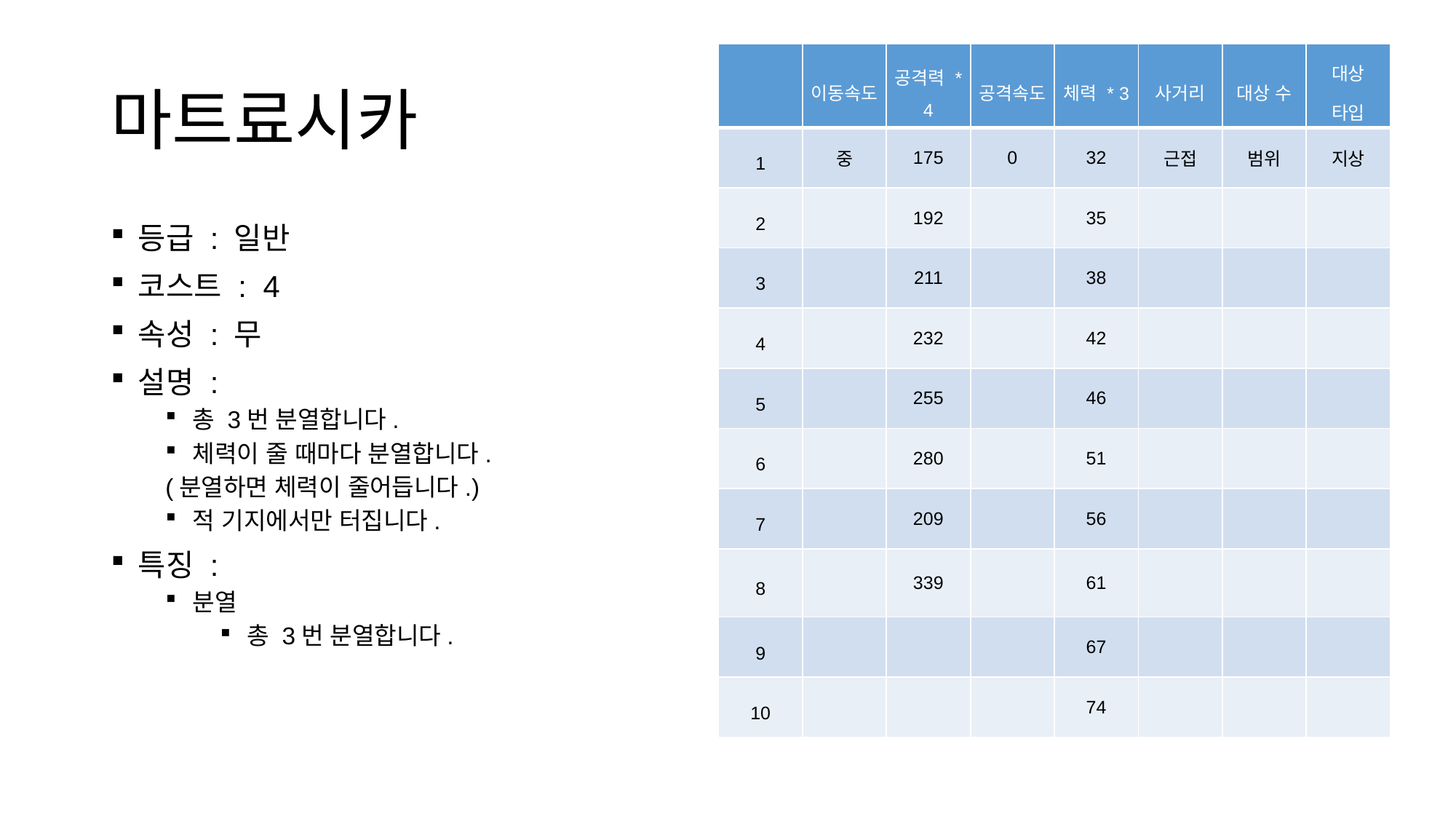

# 마트료시카
|  | 이동속도 | 공격력 \* 4 | 공격속도 | 체력 \* 3 | 사거리 | 대상 수 | 대상 타입 |
| --- | --- | --- | --- | --- | --- | --- | --- |
| 1 | 중 | 175 | 0 | 32 | 근접 | 범위 | 지상 |
| 2 |  | 192 |  | 35 |  |  |  |
| 3 |  | 211 |  | 38 |  |  |  |
| 4 |  | 232 |  | 42 |  |  |  |
| 5 |  | 255 |  | 46 |  |  |  |
| 6 |  | 280 |  | 51 |  |  |  |
| 7 |  | 209 |  | 56 |  |  |  |
| 8 |  | 339 |  | 61 |  |  |  |
| 9 |  |  |  | 67 |  |  |  |
| 10 |  |  |  | 74 |  |  |  |
등급 : 일반
코스트 :  4
속성 : 무
설명 :
총 3번 분열합니다.
체력이 줄 때마다 분열합니다.
(분열하면 체력이 줄어듭니다.)
적 기지에서만 터집니다.
특징 :
분열
총 3번 분열합니다.